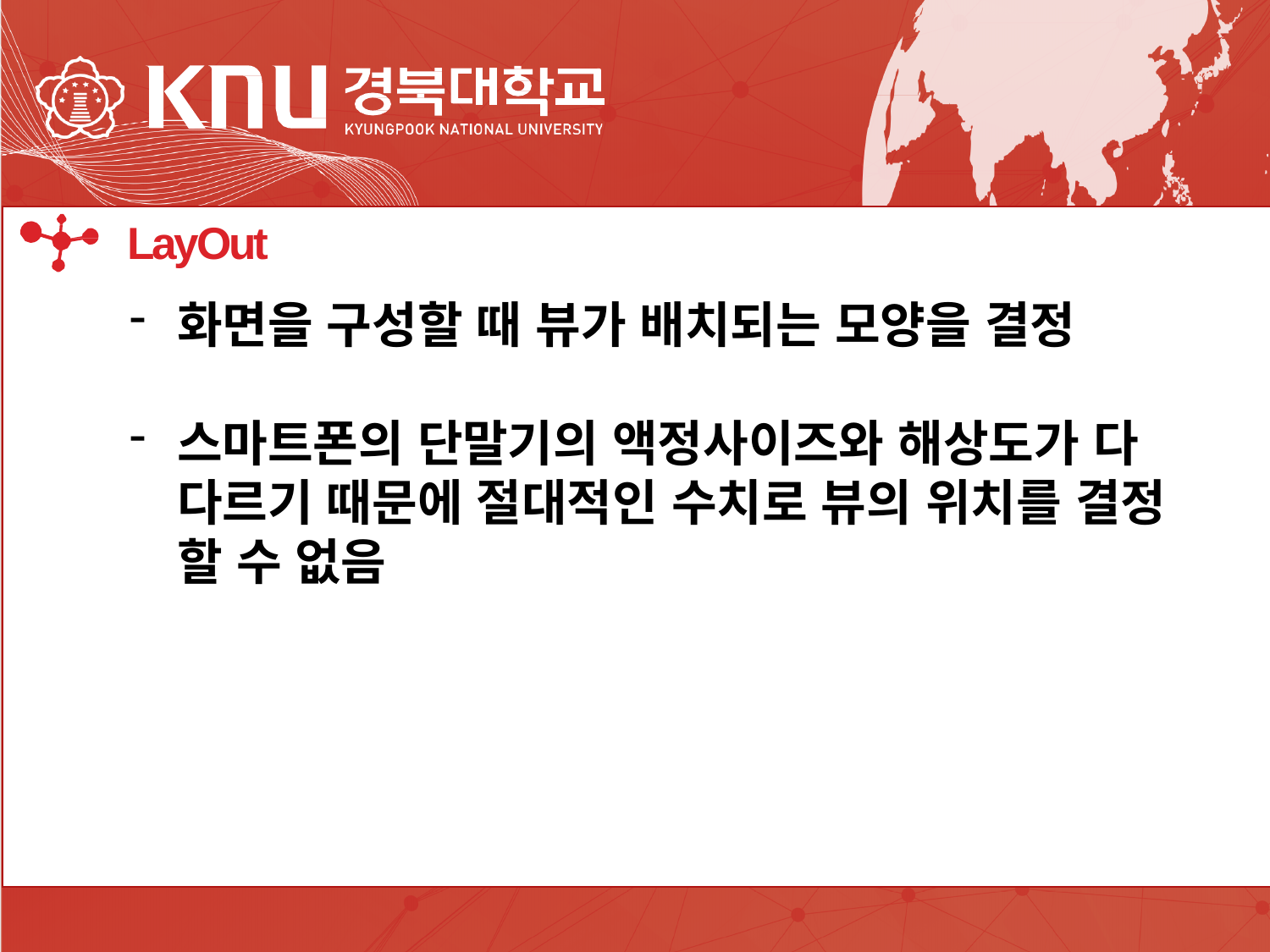

IDE

LayOut

화면을 구성할 때 뷰가 배치되는 모양을 결정

스마트폰의 단말기의 액정사이즈와 해상도가 다 다르기 때문에 절대적인 수치로 뷰의 위치를 결정 할 수 없음